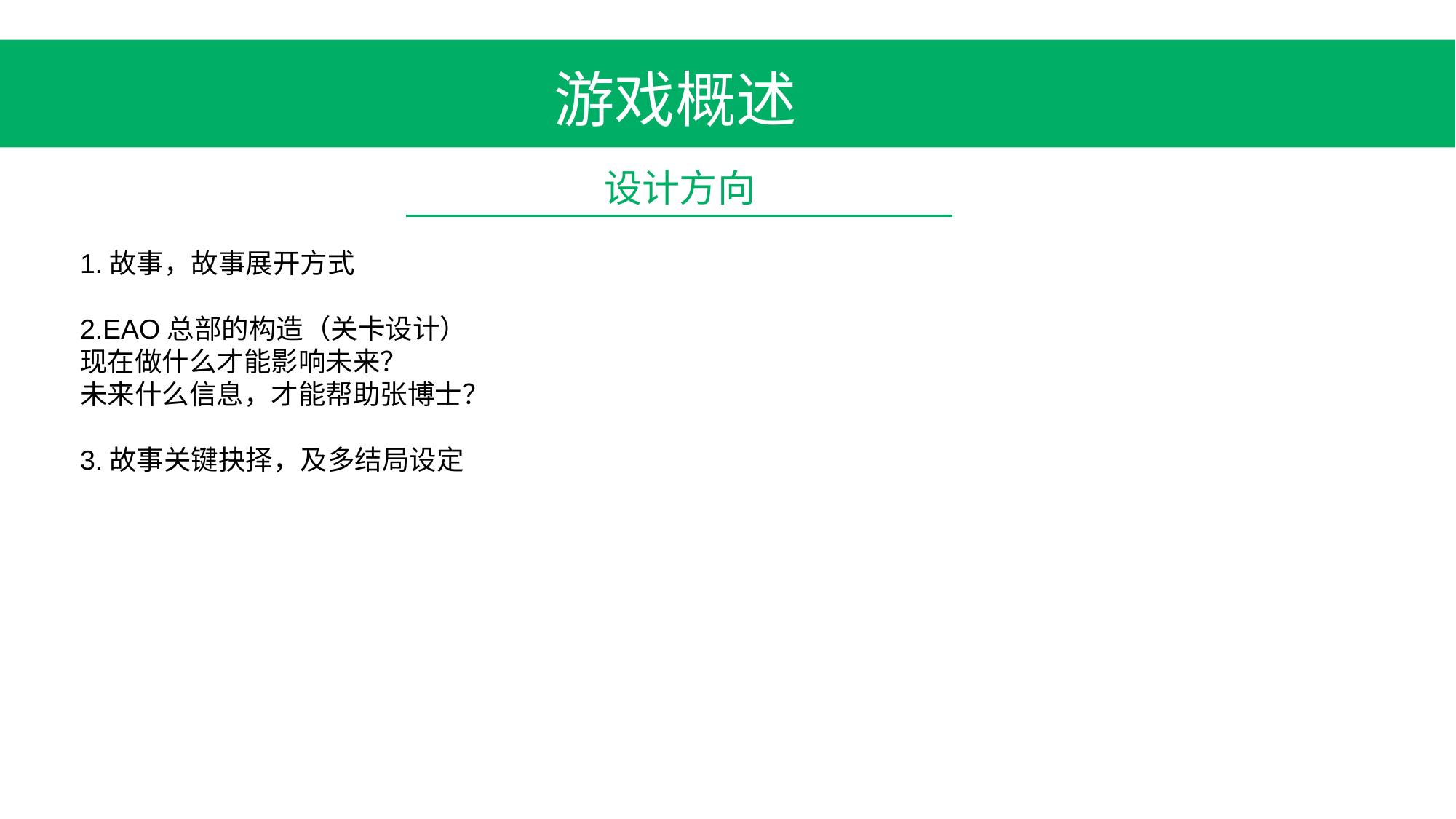

游戏概述
设计方向
1.故事，故事展开方式

2.EAO总部的构造（关卡设计）
现在做什么才能影响未来？
未来什么信息，才能帮助张博士？

3.故事关键抉择，及多结局设定